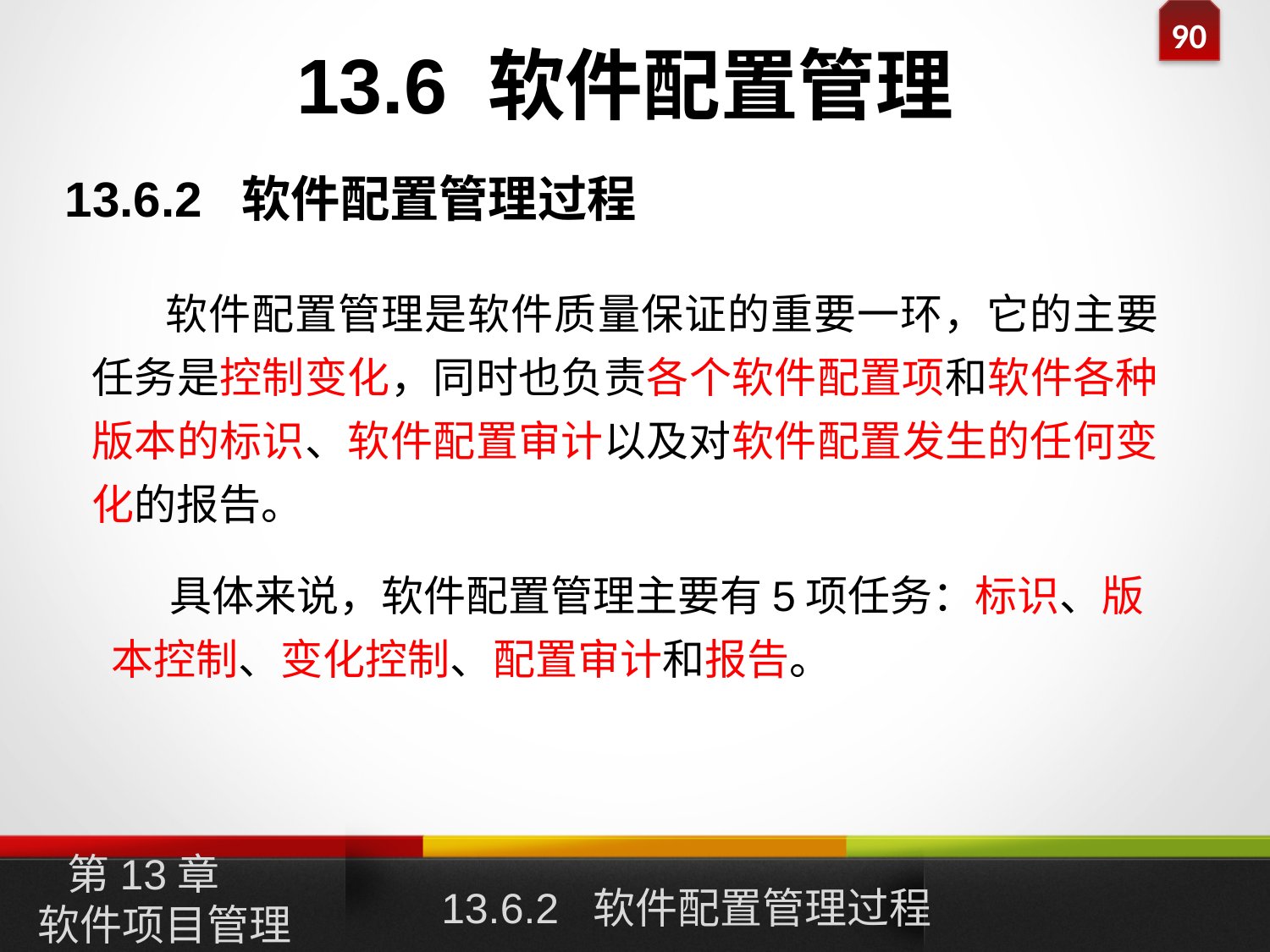

# 13.6 软件配置管理
13.6.2  软件配置管理过程
      软件配置管理是软件质量保证的重要一环，它的主要任务是控制变化，同时也负责各个软件配置项和软件各种版本的标识、软件配置审计以及对软件配置发生的任何变化的报告。
     具体来说，软件配置管理主要有5项任务：标识、版本控制、变化控制、配置审计和报告。
第13章
软件项目管理
13.6.2  软件配置管理过程